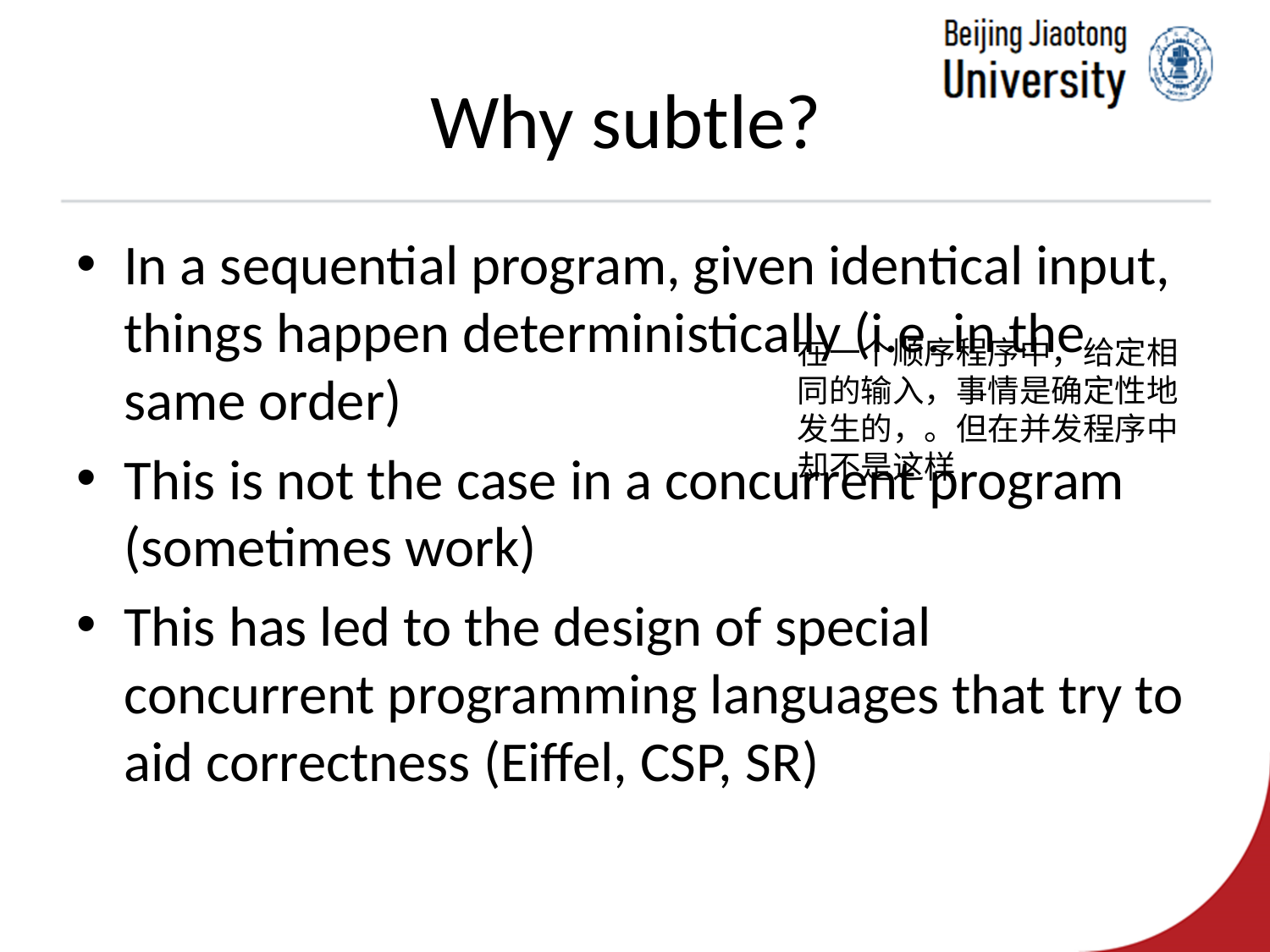

# Why subtle?
In a sequential program, given identical input, things happen deterministically (i.e. in the same order)
This is not the case in a concurrent program (sometimes work)
This has led to the design of special concurrent programming languages that try to aid correctness (Eiffel, CSP, SR)

在一个顺序程序中，给定相同的输入，事情是确定性地发生的，。但在并发程序中却不是这样